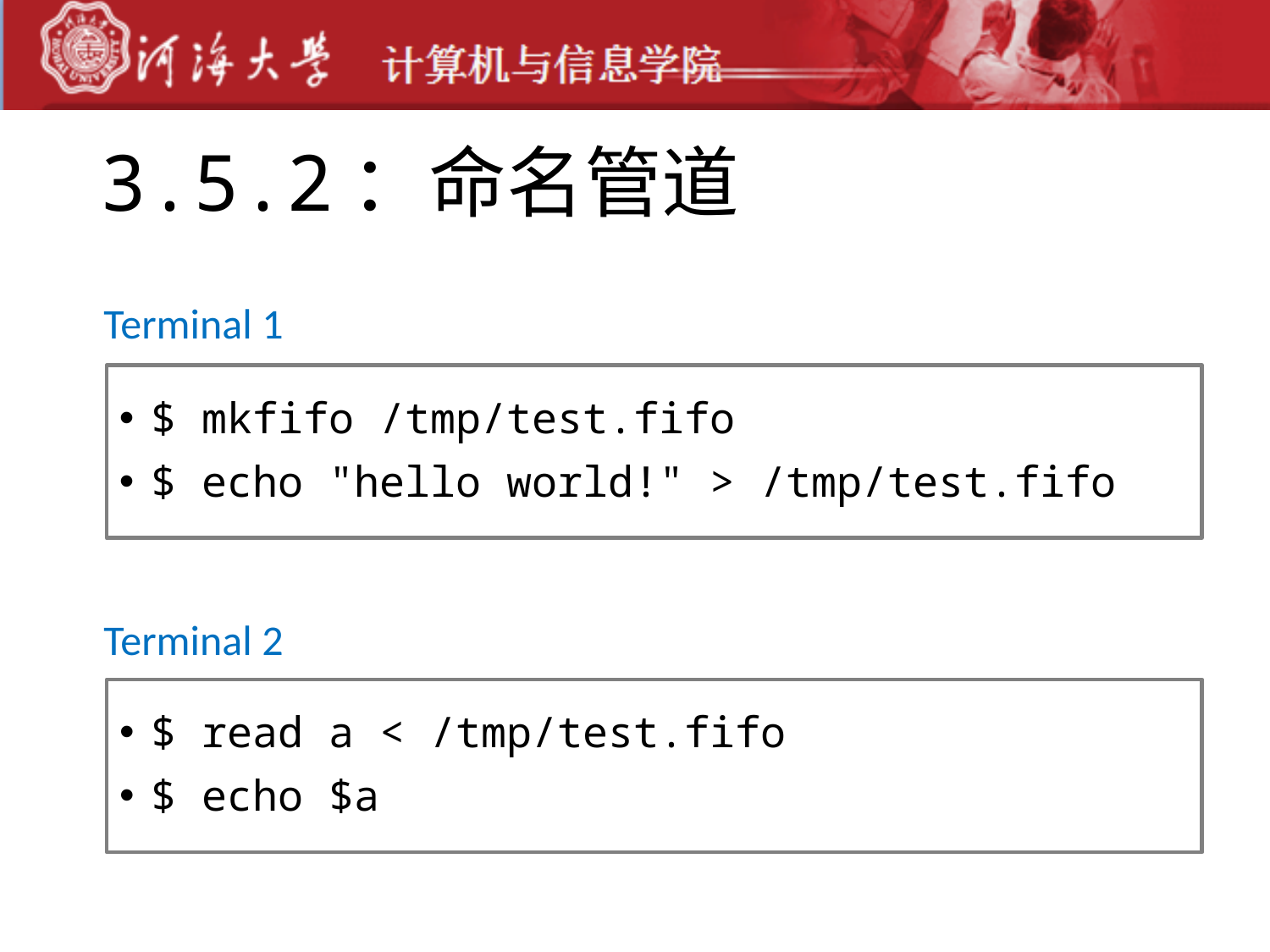

# 3.5.2：命名管道
Terminal 1
$ mkfifo /tmp/test.fifo
$ echo "hello world!" > /tmp/test.fifo
Terminal 2
$ read a < /tmp/test.fifo
$ echo $a